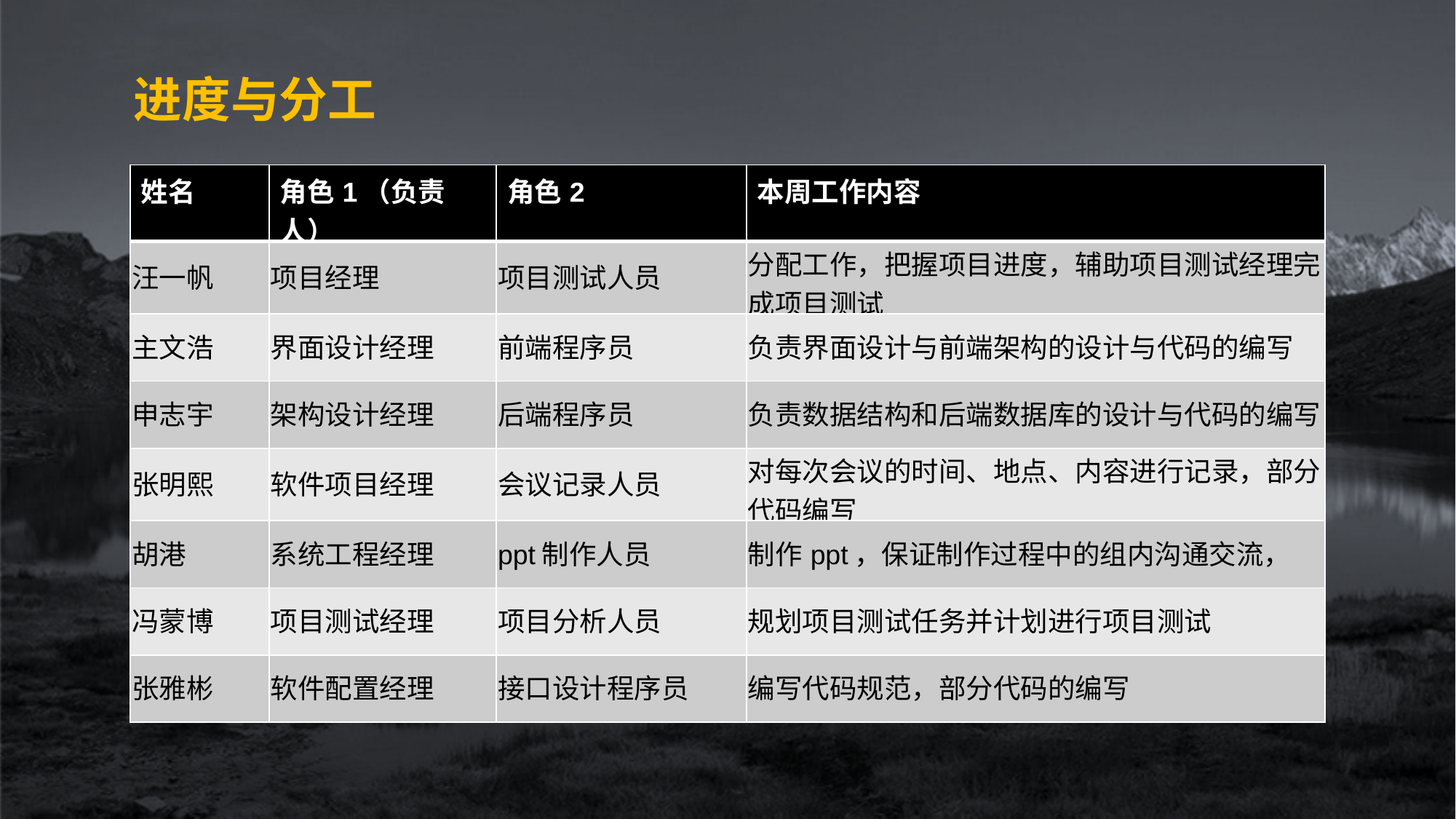

进度与分工
| 姓名 | 角色1（负责人） | 角色2 | 本周工作内容 |
| --- | --- | --- | --- |
| 汪一帆 | 项目经理 | 项目测试人员 | 分配工作，把握项目进度，辅助项目测试经理完成项目测试 |
| 主文浩 | 界面设计经理 | 前端程序员 | 负责界面设计与前端架构的设计与代码的编写 |
| 申志宇 | 架构设计经理 | 后端程序员 | 负责数据结构和后端数据库的设计与代码的编写 |
| 张明熙 | 软件项目经理 | 会议记录人员 | 对每次会议的时间、地点、内容进行记录，部分代码编写 |
| 胡港 | 系统工程经理 | ppt制作人员 | 制作ppt，保证制作过程中的组内沟通交流， |
| 冯蒙博 | 项目测试经理 | 项目分析人员 | 规划项目测试任务并计划进行项目测试 |
| 张雅彬 | 软件配置经理 | 接口设计程序员 | 编写代码规范，部分代码的编写 |